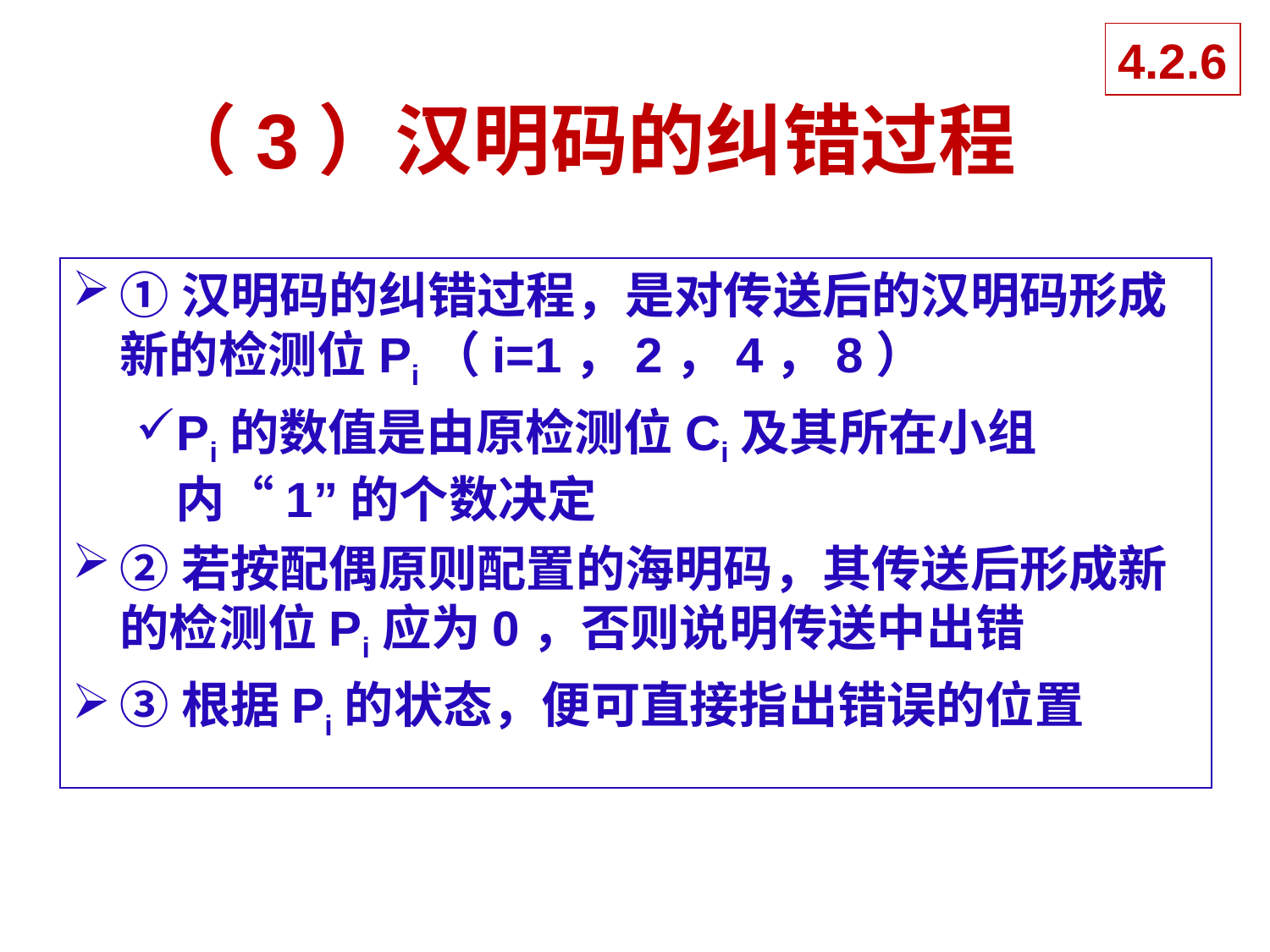

4.2.6
# （3）汉明码的纠错过程
①汉明码的纠错过程，是对传送后的汉明码形成新的检测位Pi（i=1，2，4，8）
Pi的数值是由原检测位Ci及其所在小组内“1”的个数决定
②若按配偶原则配置的海明码，其传送后形成新的检测位Pi应为0，否则说明传送中出错
③根据Pi的状态，便可直接指出错误的位置